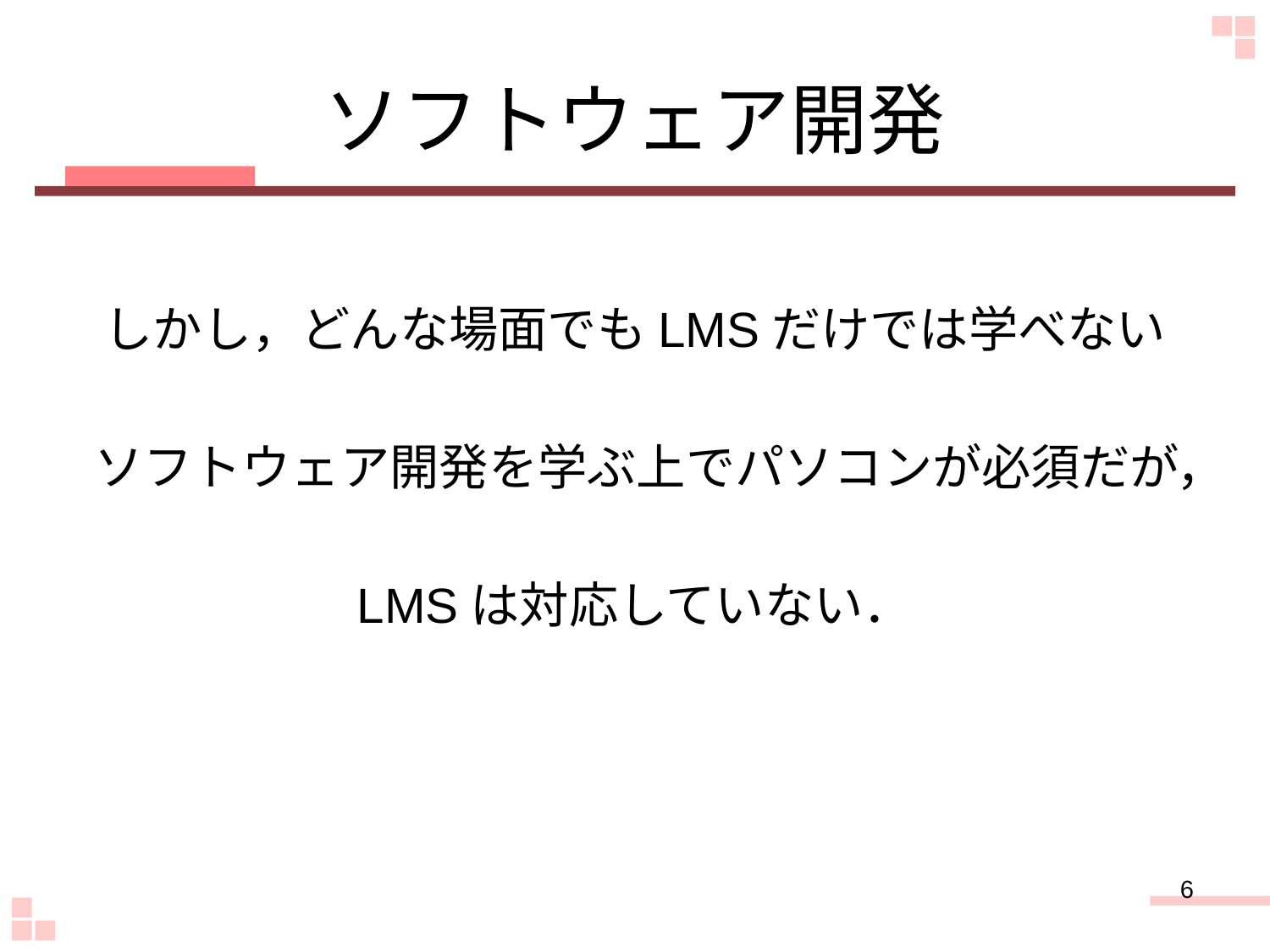

# ソフトウェア開発

しかし，どんな場面でもLMSだけでは学べない

ソフトウェア開発を学ぶ上でパソコンが必須だが，

LMSは対応していない．
6